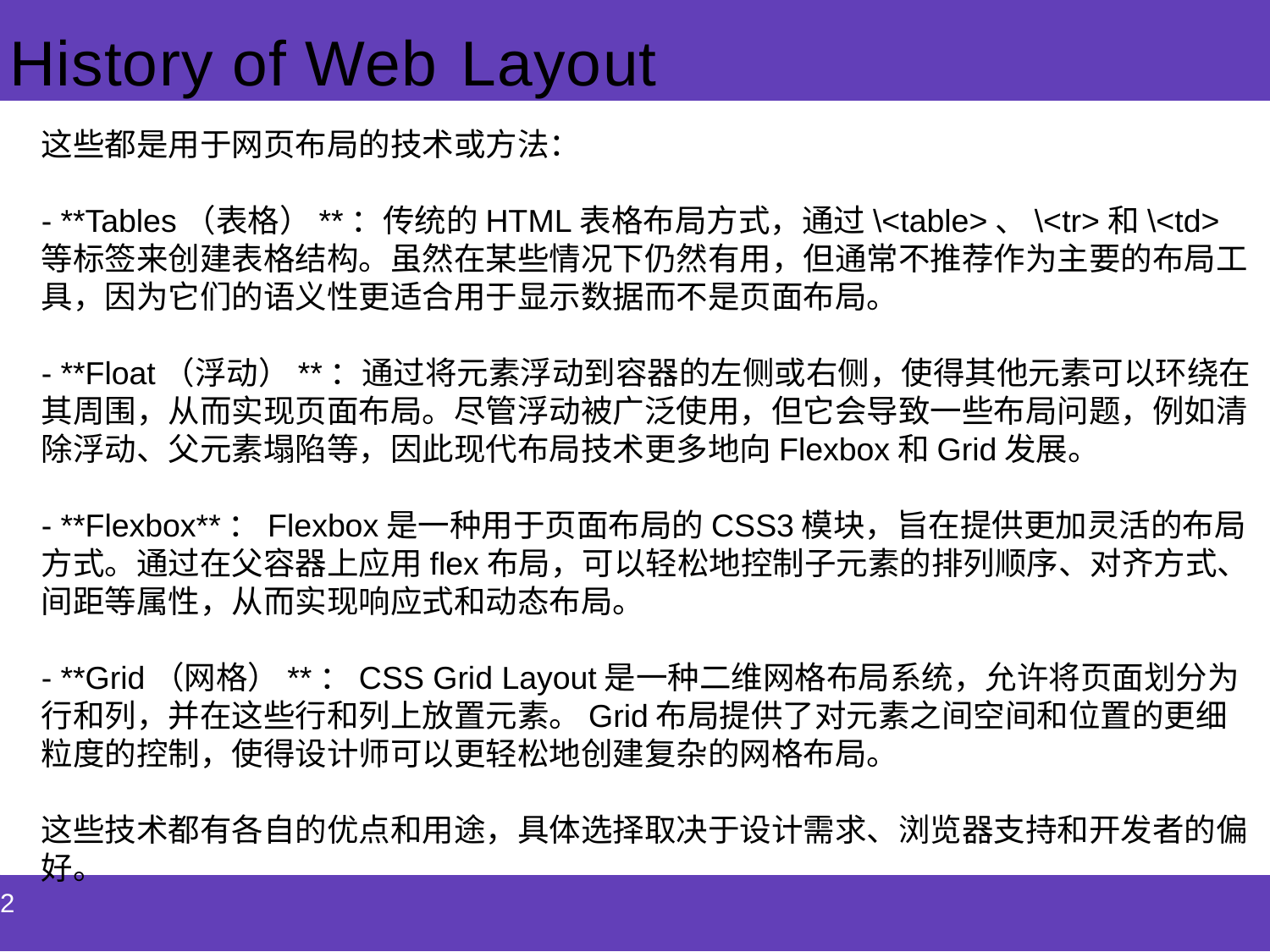

|  |
| --- |

History of Web Layout
这些都是用于网页布局的技术或方法：

- **Tables（表格）**：传统的HTML表格布局方式，通过\<table>、\<tr>和\<td>等标签来创建表格结构。虽然在某些情况下仍然有用，但通常不推荐作为主要的布局工具，因为它们的语义性更适合用于显示数据而不是页面布局。

- **Float（浮动）**：通过将元素浮动到容器的左侧或右侧，使得其他元素可以环绕在其周围，从而实现页面布局。尽管浮动被广泛使用，但它会导致一些布局问题，例如清除浮动、父元素塌陷等，因此现代布局技术更多地向Flexbox和Grid发展。

- **Flexbox**：Flexbox是一种用于页面布局的CSS3模块，旨在提供更加灵活的布局方式。通过在父容器上应用flex布局，可以轻松地控制子元素的排列顺序、对齐方式、间距等属性，从而实现响应式和动态布局。

- **Grid（网格）**：CSS Grid Layout是一种二维网格布局系统，允许将页面划分为行和列，并在这些行和列上放置元素。Grid布局提供了对元素之间空间和位置的更细粒度的控制，使得设计师可以更轻松地创建复杂的网格布局。

这些技术都有各自的优点和用途，具体选择取决于设计需求、浏览器支持和开发者的偏好。
| 2 |
| --- |